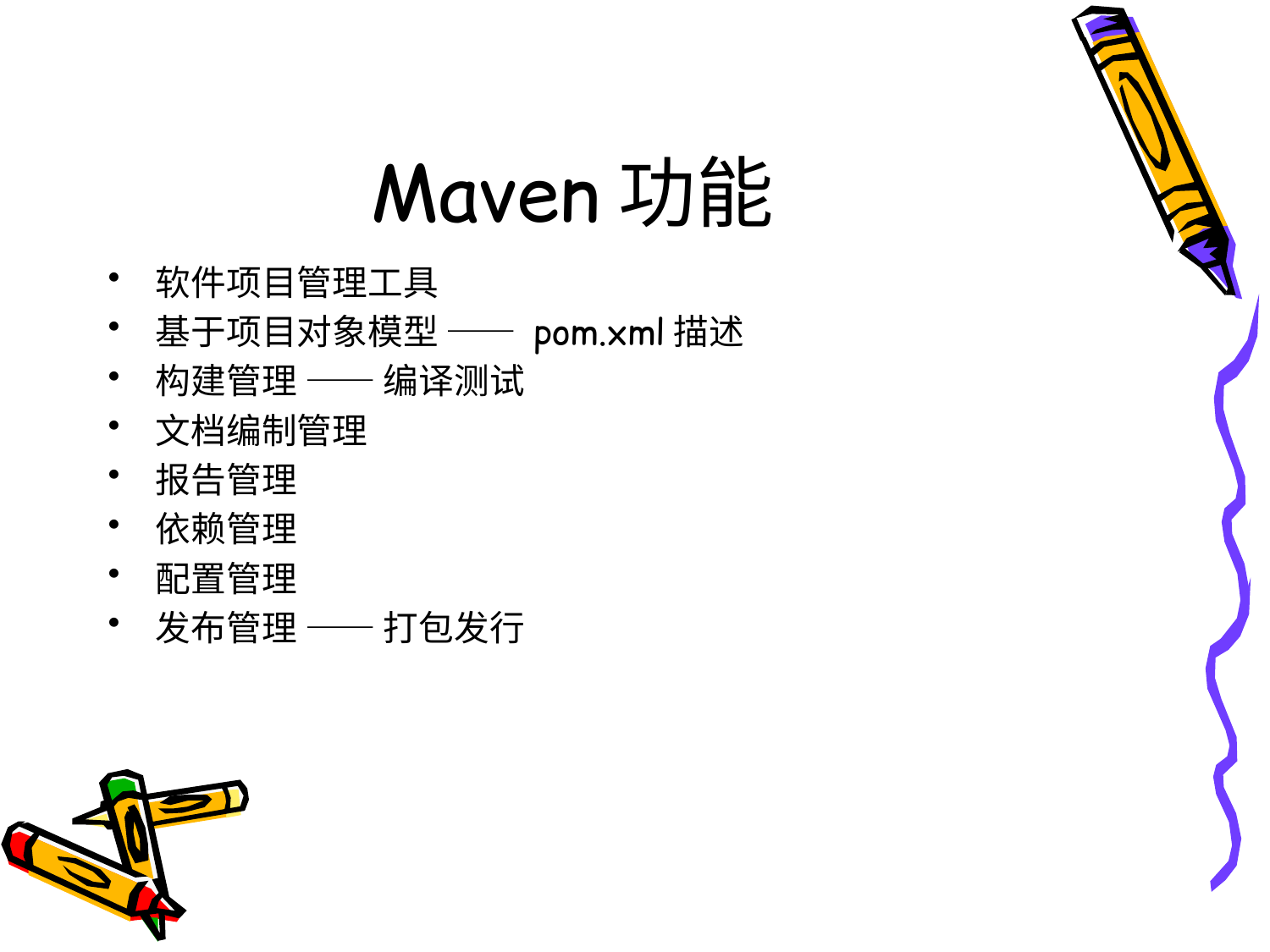

# Maven功能
软件项目管理工具
基于项目对象模型 —— pom.xml描述
构建管理 —— 编译测试
文档编制管理
报告管理
依赖管理
配置管理
发布管理 —— 打包发行